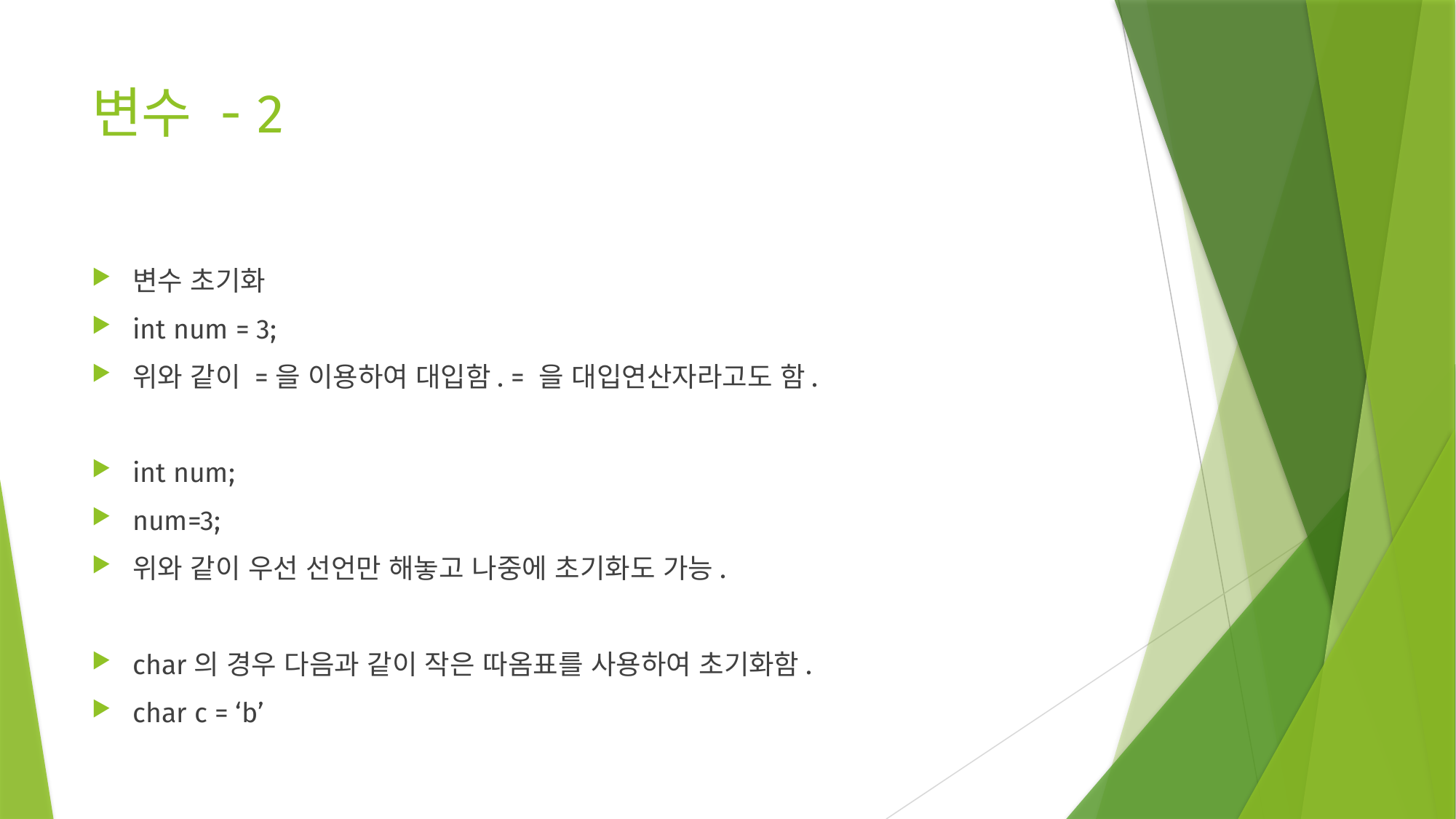

# 변수 - 2
변수 초기화
int num = 3;
위와 같이 =을 이용하여 대입함. = 을 대입연산자라고도 함.

int num;
num=3;
위와 같이 우선 선언만 해놓고 나중에 초기화도 가능.

char의 경우 다음과 같이 작은 따옴표를 사용하여 초기화함.
char c = ‘b’